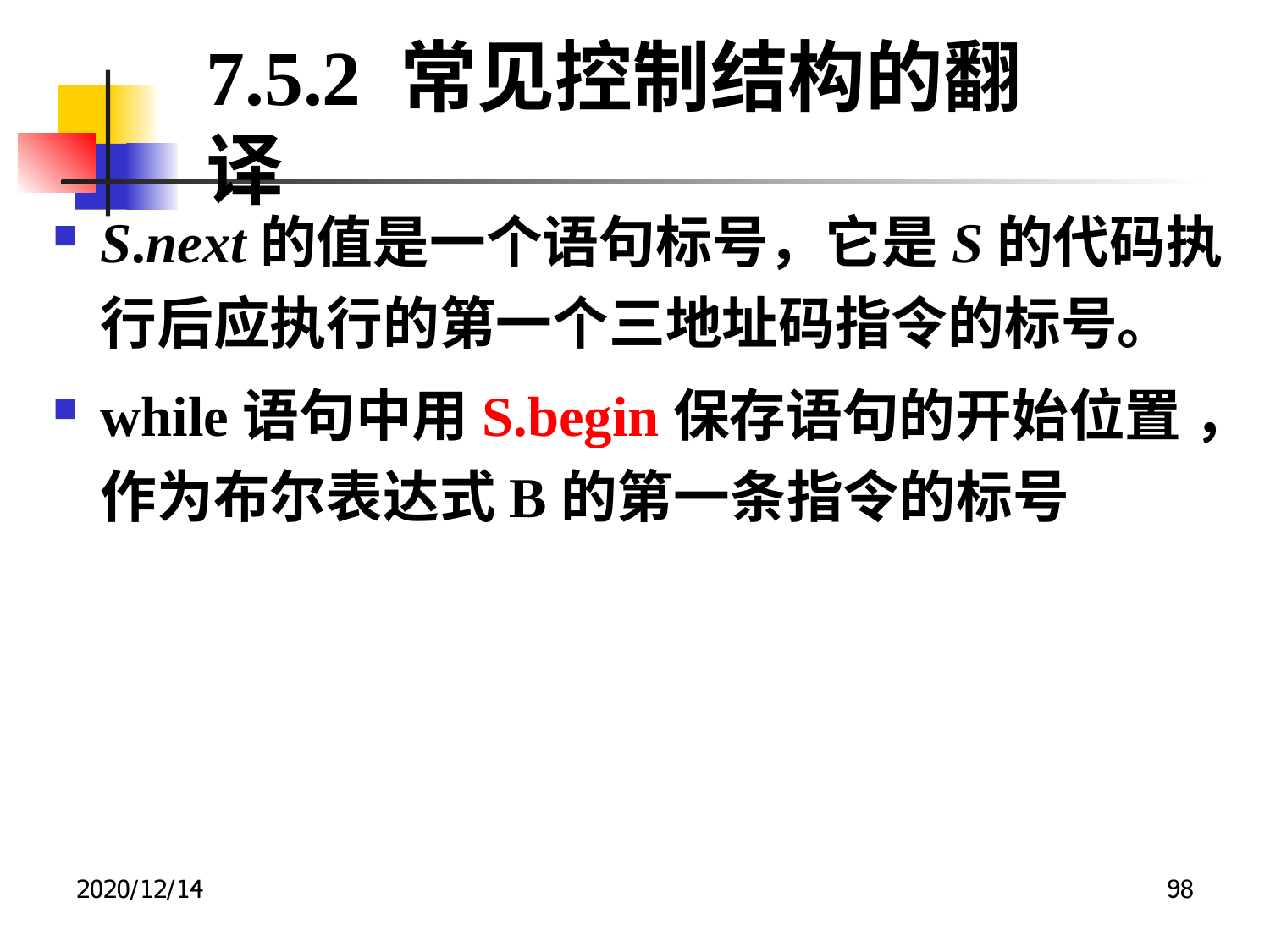

7.5.2 常见控制结构的翻译
S.next的值是一个语句标号，它是S的代码执行后应执行的第一个三地址码指令的标号。
while语句中用S.begin保存语句的开始位置 ，作为布尔表达式B的第一条指令的标号
2020/12/14
98